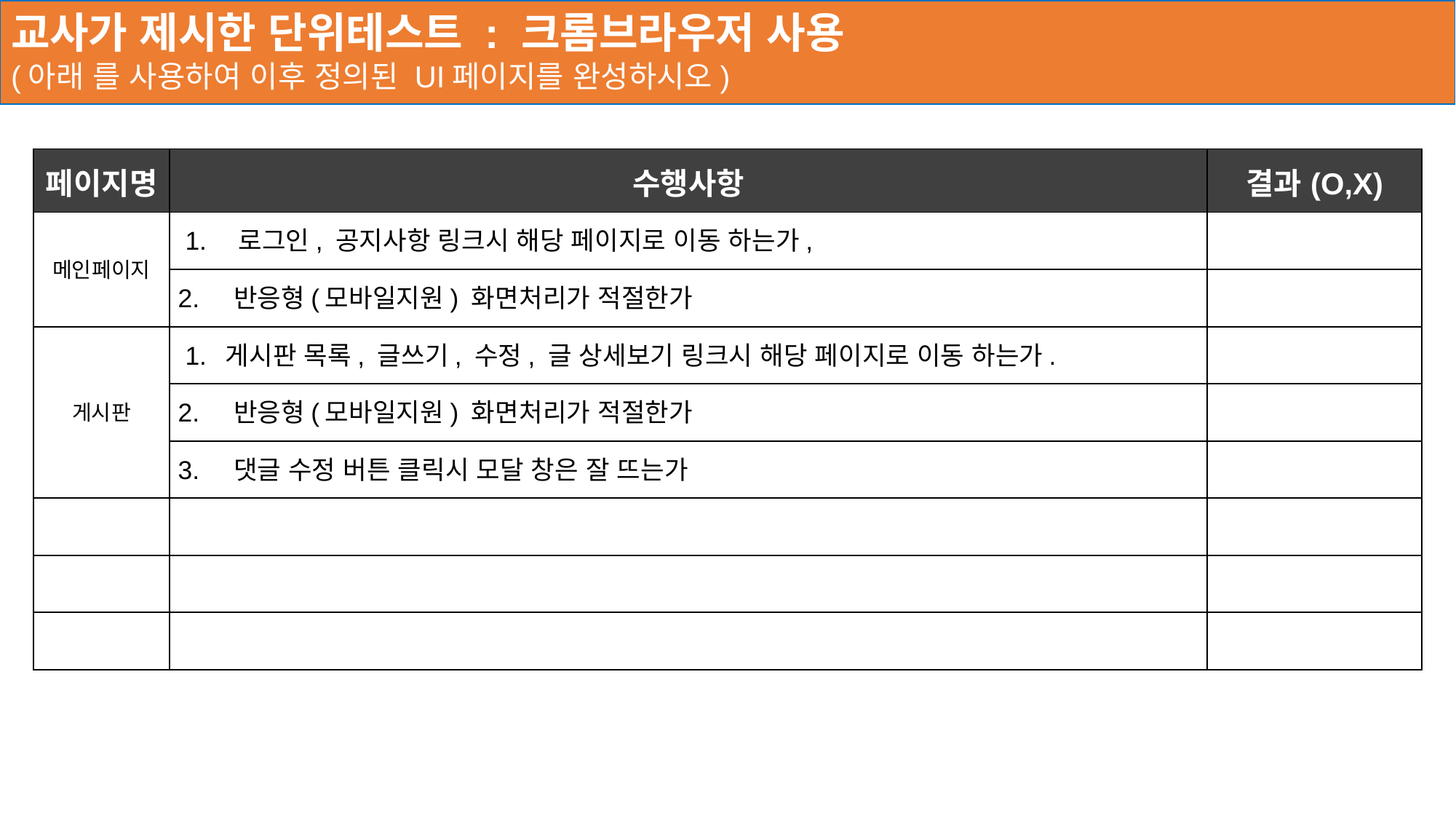

교사가 제시한 단위테스트 : 크롬브라우저 사용
(아래 를 사용하여 이후 정의된 UI페이지를 완성하시오)
| 페이지명 | 수행사항 |  | 결과(O,X) |
| --- | --- | --- | --- |
| 메인페이지 | 로그인, 공지사항 링크시 해당 페이지로 이동 하는가, |  |  |
|  | 2. 반응형(모바일지원) 화면처리가 적절한가 |  |  |
| 게시판 | 게시판 목록, 글쓰기, 수정, 글 상세보기 링크시 해당 페이지로 이동 하는가. |  |  |
|  | 2. 반응형(모바일지원) 화면처리가 적절한가 |  |  |
|  | 3. 댓글 수정 버튼 클릭시 모달 창은 잘 뜨는가 |  |  |
|  |  |  |  |
|  |  |  |  |
|  |  |  |  |